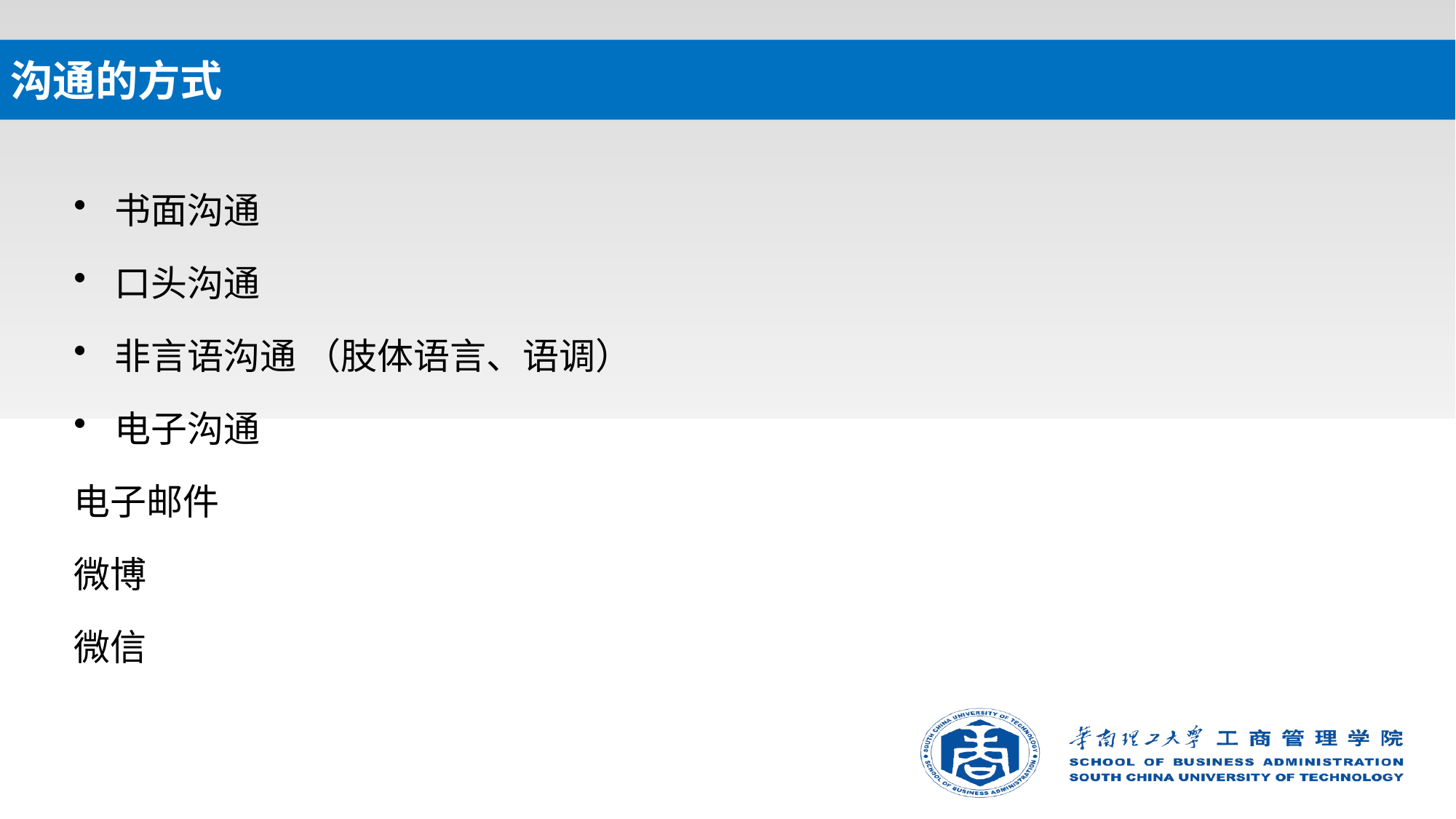

# 沟通的方式
书面沟通
口头沟通
非言语沟通 （肢体语言、语调）
电子沟通
电子邮件
微博
微信